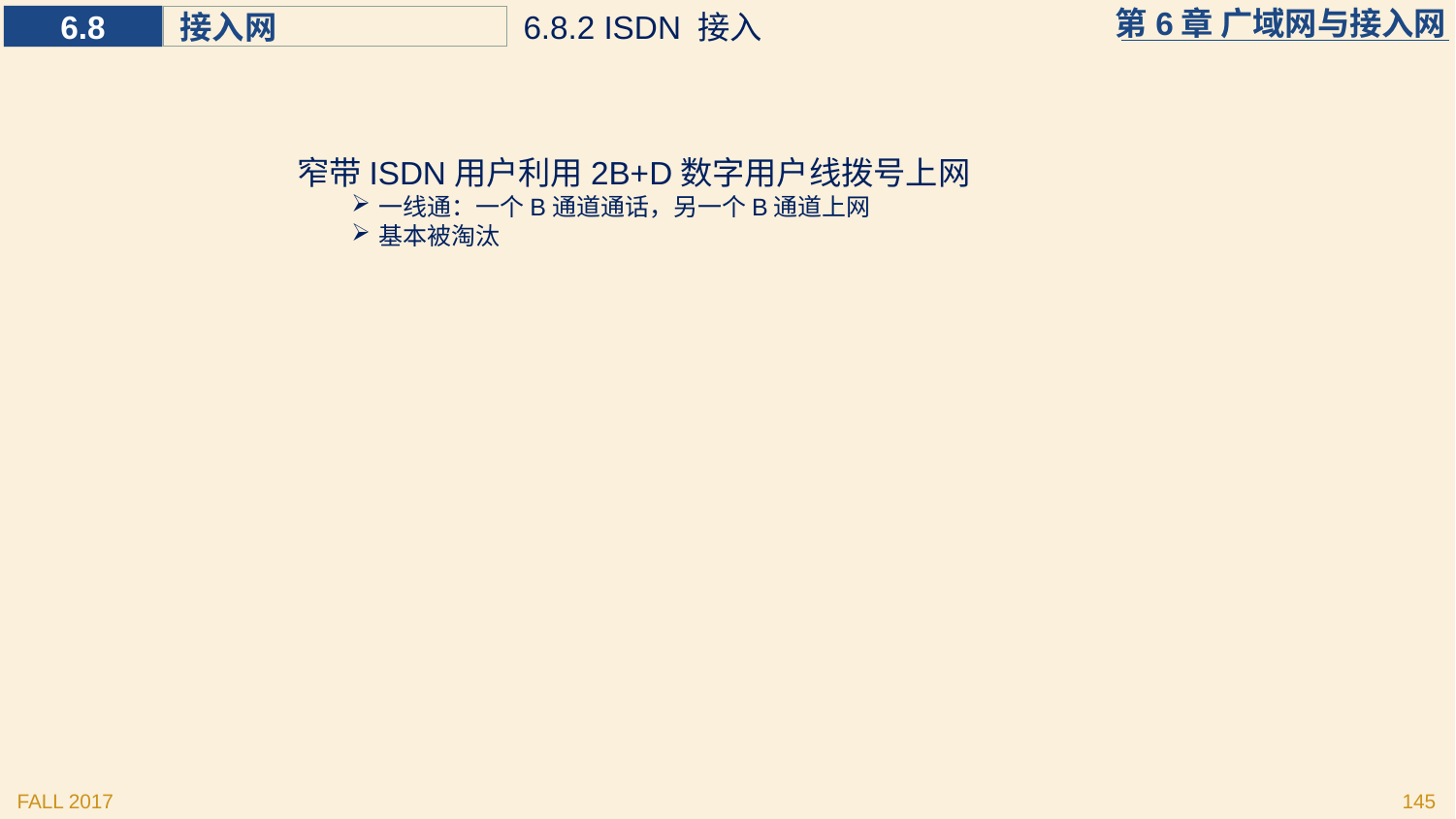

6.8.2 ISDN 接入
窄带ISDN用户利用2B+D数字用户线拨号上网
一线通：一个B通道通话，另一个B通道上网
基本被淘汰